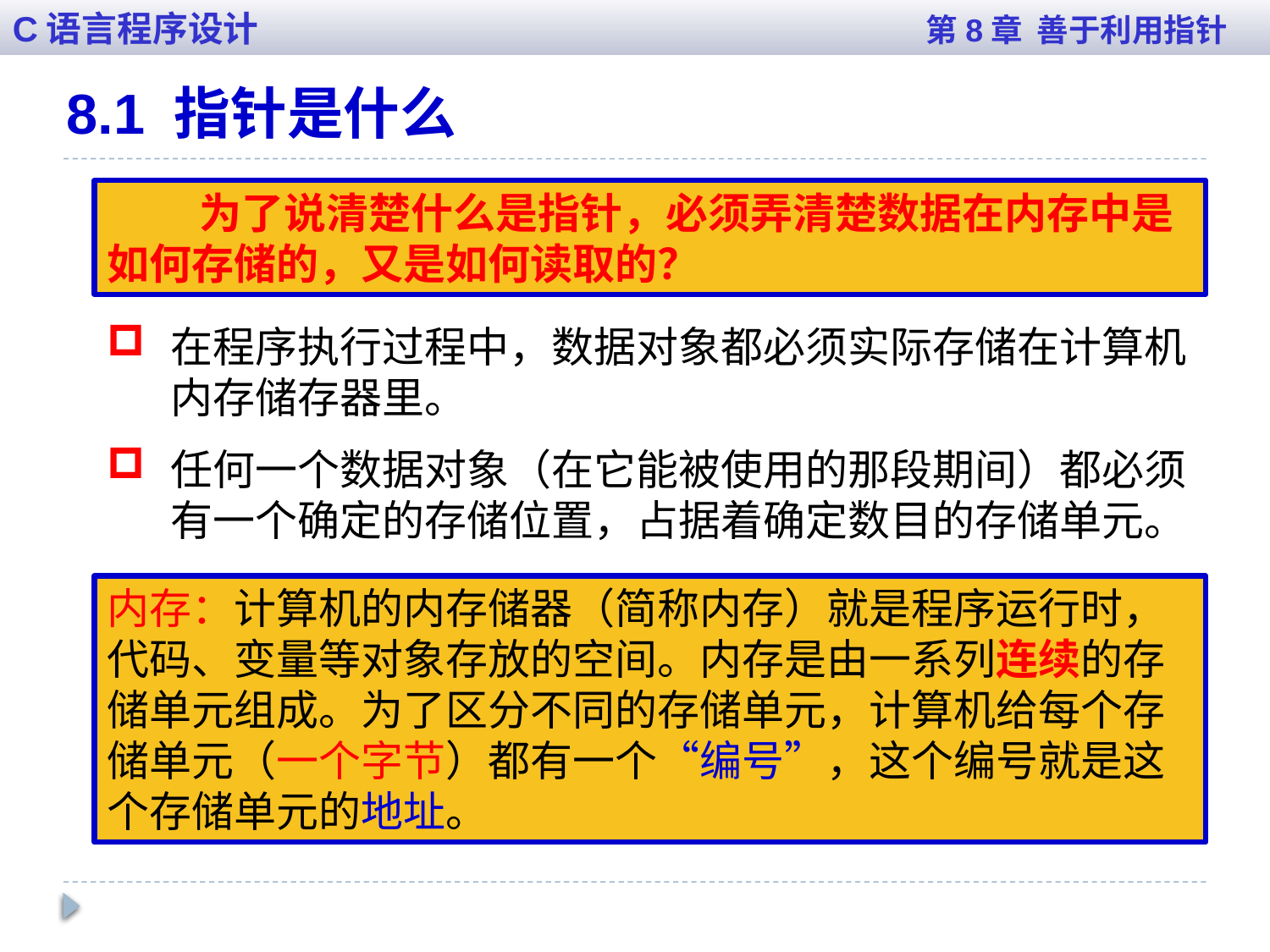

C语言程序设计                                                                                   第8章  善于利用指针
8.1 指针是什么

  为了说清楚什么是指针，必须弄清楚数据在内存中是如何存储的，又是如何读取的？
在程序执行过程中，数据对象都必须实际存储在计算机内存储存器里。
任何一个数据对象（在它能被使用的那段期间）都必须有一个确定的存储位置，占据着确定数目的存储单元。
内存：计算机的内存储器（简称内存）就是程序运行时，代码、变量等对象存放的空间。内存是由一系列连续的存储单元组成。为了区分不同的存储单元，计算机给每个存储单元（一个字节）都有一个“编号”，这个编号就是这个存储单元的地址。